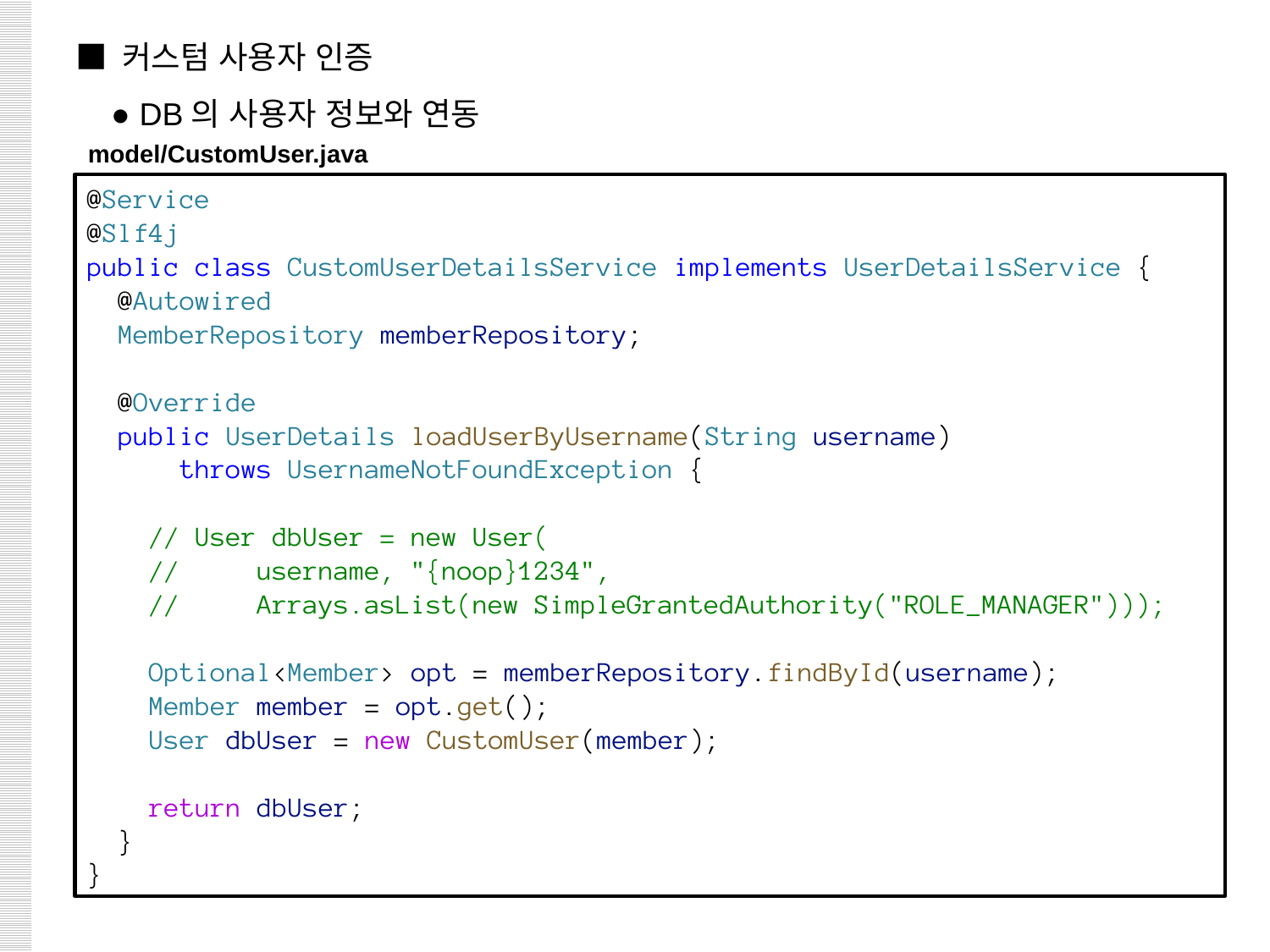

■ 커스텀 사용자 인증
    ● DB의 사용자 정보와 연동
model/CustomUser.java
@Service
@Slf4j
public class CustomUserDetailsService implements UserDetailsService {
  @Autowired
  MemberRepository memberRepository;

  @Override
  public UserDetails loadUserByUsername(String username)
      throws UsernameNotFoundException {
    // User dbUser = new User(
    //     username, "{noop}1234",
    //     Arrays.asList(new SimpleGrantedAuthority("ROLE_MANAGER")));
    Optional<Member> opt = memberRepository.findById(username);
    Member member = opt.get();
    User dbUser = new CustomUser(member);
    return dbUser;
  }
}